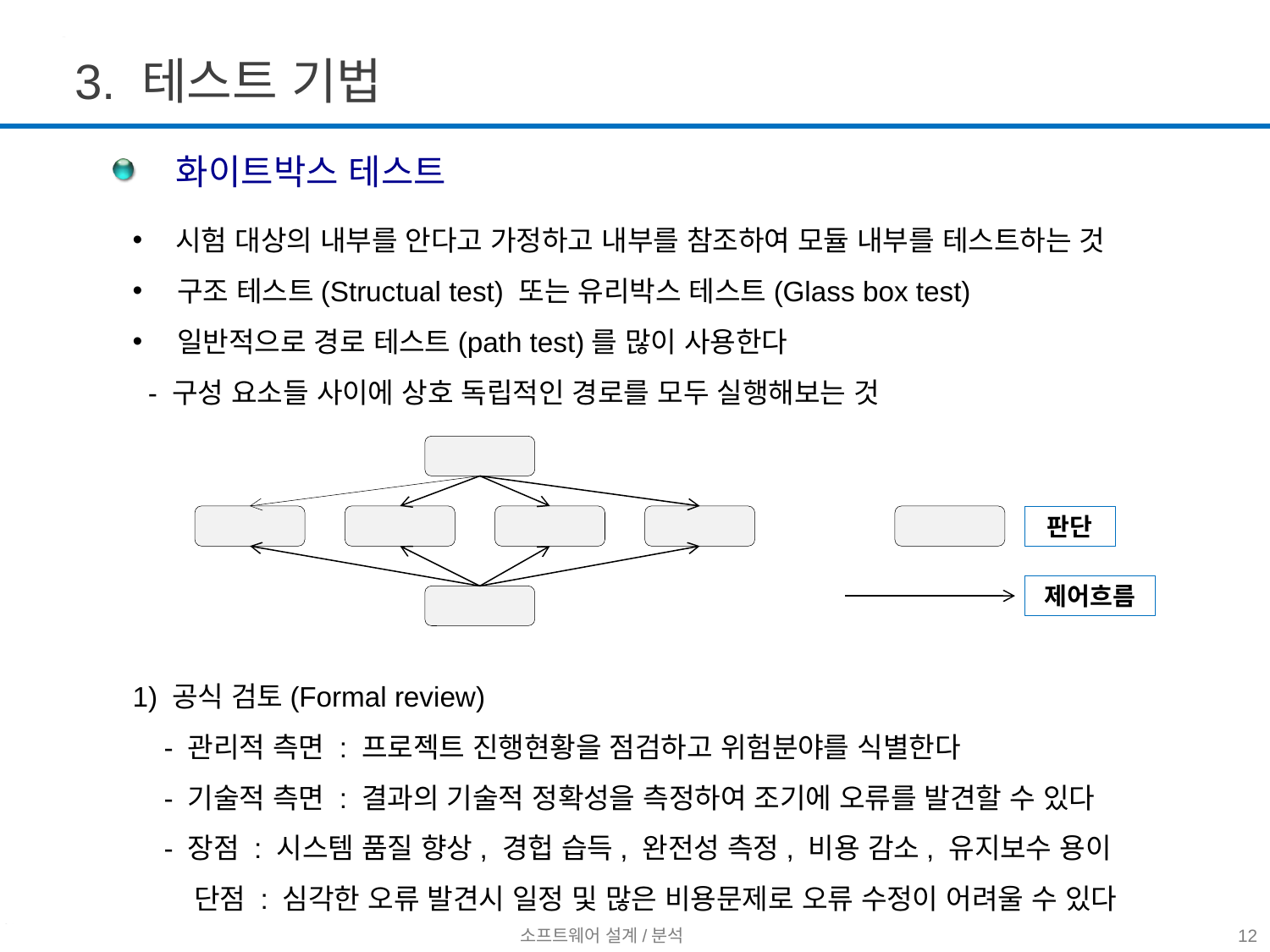

3. 테스트 기법
 화이트박스 테스트
 시험 대상의 내부를 안다고 가정하고 내부를 참조하여 모듈 내부를 테스트하는 것
 구조 테스트(Structual test) 또는 유리박스 테스트(Glass box test)
 일반적으로 경로 테스트(path test)를 많이 사용한다
  - 구성 요소들 사이에 상호 독립적인 경로를 모두 실행해보는 것

1) 공식 검토(Formal review)
    - 관리적 측면 : 프로젝트 진행현황을 점검하고 위험분야를 식별한다
    - 기술적 측면 : 결과의 기술적 정확성을 측정하여 조기에 오류를 발견할 수 있다
    - 장점 : 시스템 품질 향상, 경헙 습득, 완전성 측정, 비용 감소, 유지보수 용이
       단점 : 심각한 오류 발견시 일정 및 많은 비용문제로 오류 수정이 어려울 수 있다

판단
제어흐름